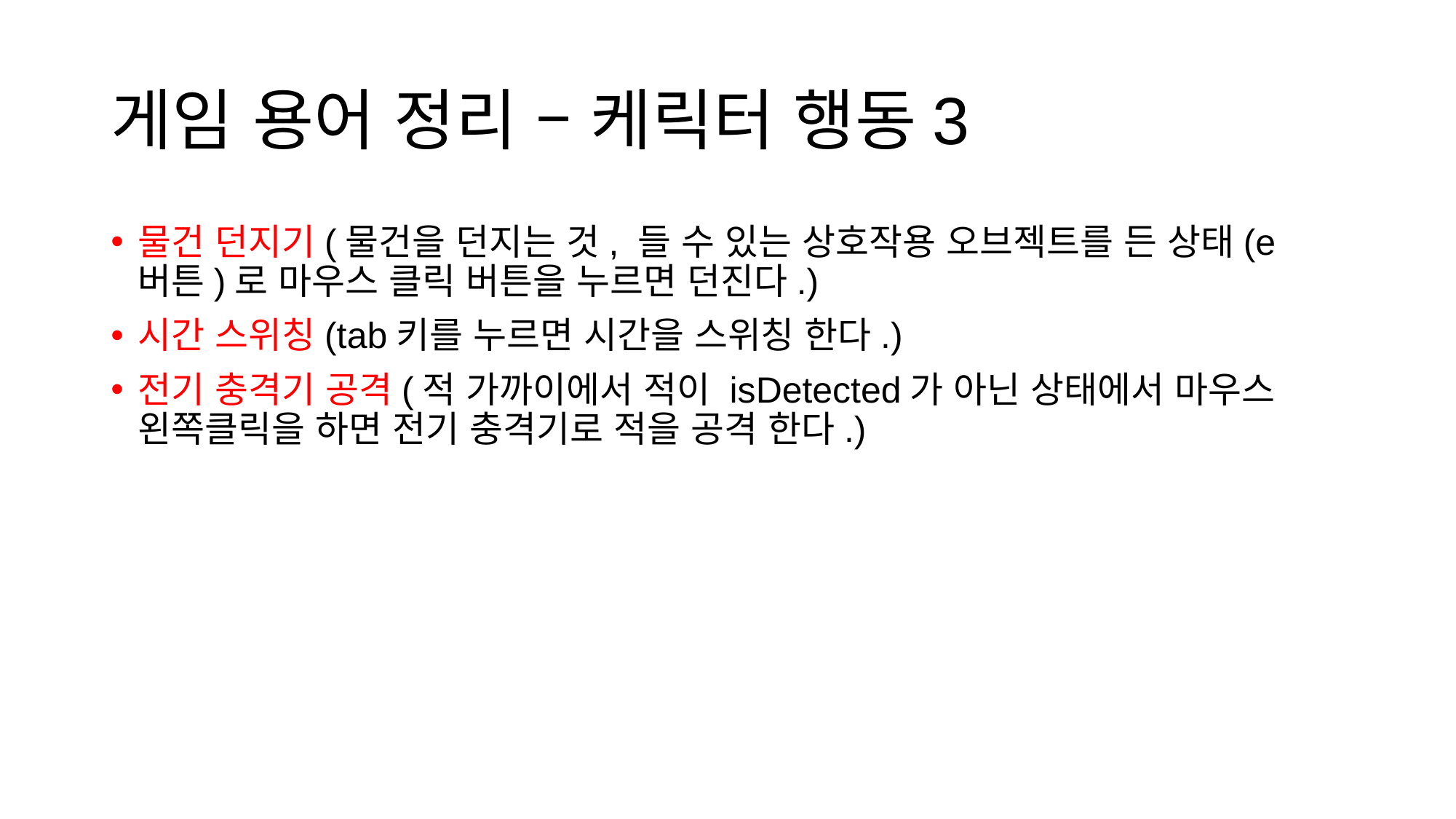

# 게임 용어 정리 – 케릭터 행동3
물건 던지기(물건을 던지는 것, 들 수 있는 상호작용 오브젝트를 든 상태(e버튼)로 마우스 클릭 버튼을 누르면 던진다.)
시간 스위칭(tab키를 누르면 시간을 스위칭 한다.)
전기 충격기 공격(적 가까이에서 적이 isDetected가 아닌 상태에서 마우스 왼쪽클릭을 하면 전기 충격기로 적을 공격 한다.)